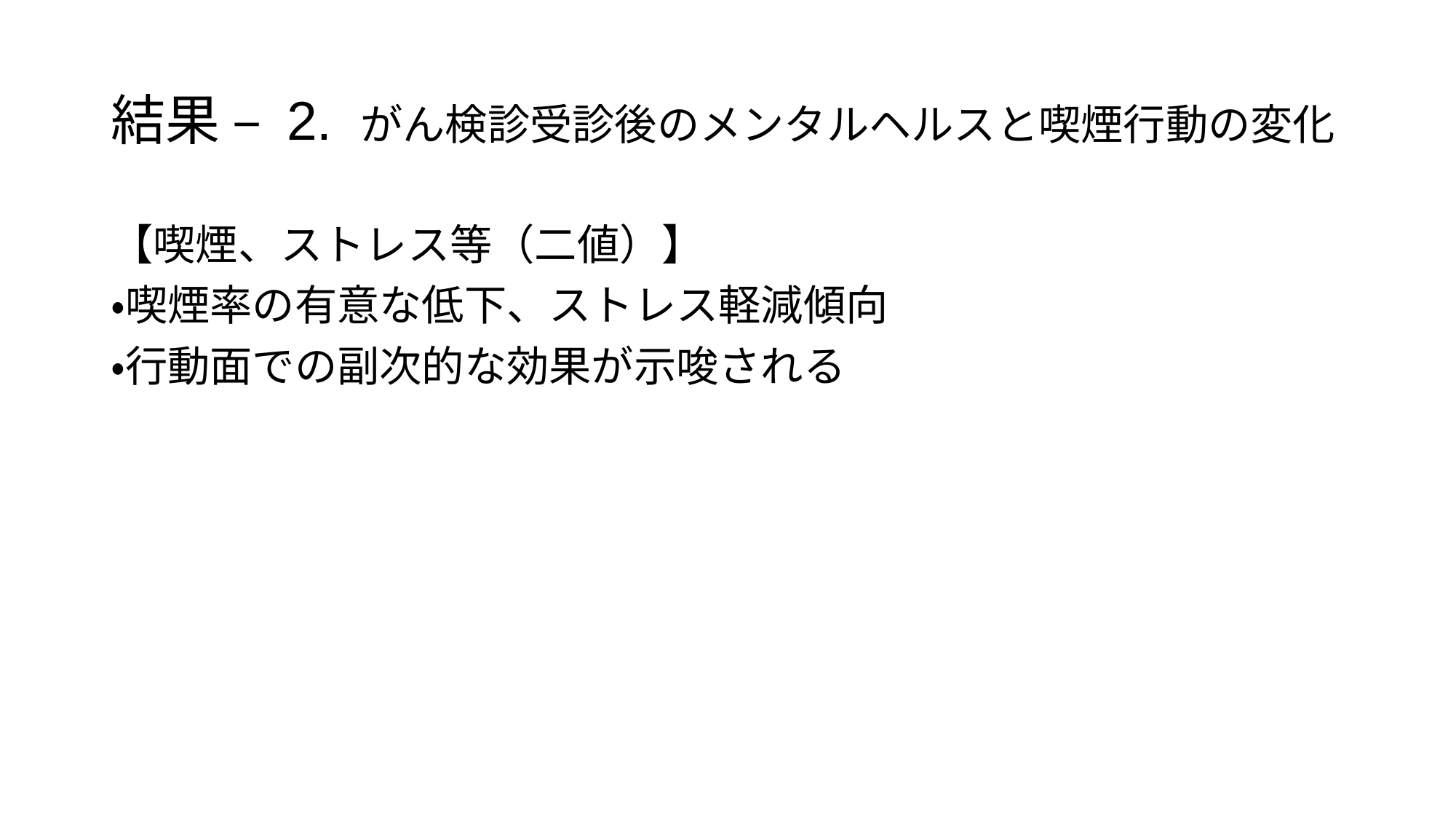

# 結果 – 2. がん検診受診後のメンタルヘルスと喫煙行動の変化
【喫煙、ストレス等（二値）】
・喫煙率の有意な低下、ストレス軽減傾向
・行動面での副次的な効果が示唆される